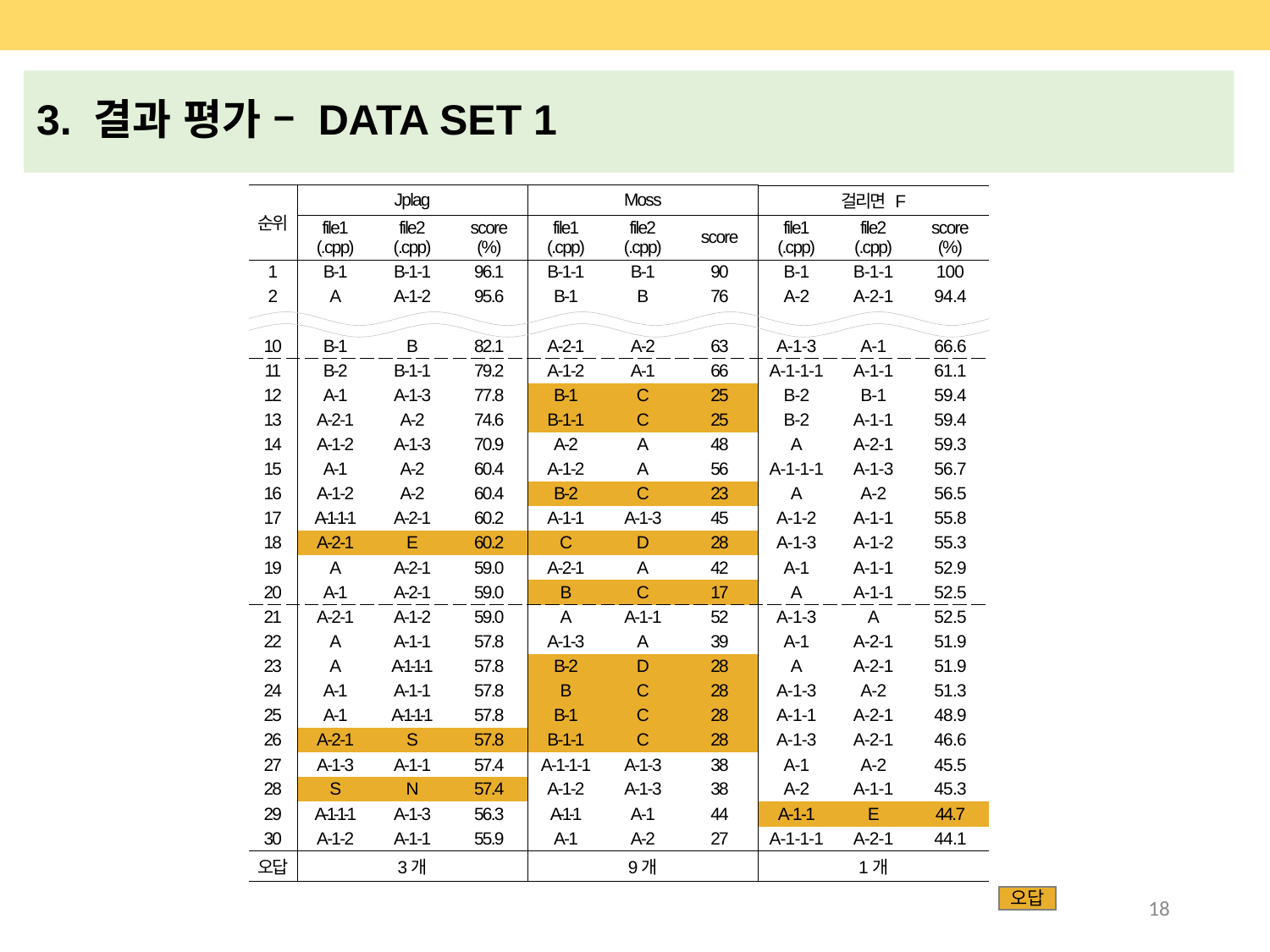

3. 결과 평가 – DATA SET 1
| 순위 | Jplag |  |  | Moss |  |  | 걸리면 F |  |  |
| --- | --- | --- | --- | --- | --- | --- | --- | --- | --- |
|  | file1 (.cpp) | file2 (.cpp) | score (%) | file1 (.cpp) | file2 (.cpp) | score | file1 (.cpp) | file2 (.cpp) | score (%) |
| 1 | B-1 | B-1-1 | 96.1 | B-1-1 | B-1 | 90 | B-1 | B-1-1 | 100 |
| 2 | A | A-1-2 | 95.6 | B-1 | B | 76 | A-2 | A-2-1 | 94.4 |
|  |  |  |  |  |  |  |  |  |  |
| 10 | B-1 | B | 82.1 | A-2-1 | A-2 | 63 | A-1-3 | A-1 | 66.6 |
| 11 | B-2 | B-1-1 | 79.2 | A-1-2 | A-1 | 66 | A-1-1-1 | A-1-1 | 61.1 |
| 12 | A-1 | A-1-3 | 77.8 | B-1 | C | 25 | B-2 | B-1 | 59.4 |
| 13 | A-2-1 | A-2 | 74.6 | B-1-1 | C | 25 | B-2 | A-1-1 | 59.4 |
| 14 | A-1-2 | A-1-3 | 70.9 | A-2 | A | 48 | A | A-2-1 | 59.3 |
| 15 | A-1 | A-2 | 60.4 | A-1-2 | A | 56 | A-1-1-1 | A-1-3 | 56.7 |
| 16 | A-1-2 | A-2 | 60.4 | B-2 | C | 23 | A | A-2 | 56.5 |
| 17 | A-1-1-1 | A-2-1 | 60.2 | A-1-1 | A-1-3 | 45 | A-1-2 | A-1-1 | 55.8 |
| 18 | A-2-1 | E | 60.2 | C | D | 28 | A-1-3 | A-1-2 | 55.3 |
| 19 | A | A-2-1 | 59.0 | A-2-1 | A | 42 | A-1 | A-1-1 | 52.9 |
| 20 | A-1 | A-2-1 | 59.0 | B | C | 17 | A | A-1-1 | 52.5 |
| 21 | A-2-1 | A-1-2 | 59.0 | A | A-1-1 | 52 | A-1-3 | A | 52.5 |
| 22 | A | A-1-1 | 57.8 | A-1-3 | A | 39 | A-1 | A-2-1 | 51.9 |
| 23 | A | A-1-1-1 | 57.8 | B-2 | D | 28 | A | A-2-1 | 51.9 |
| 24 | A-1 | A-1-1 | 57.8 | B | C | 28 | A-1-3 | A-2 | 51.3 |
| 25 | A-1 | A-1-1-1 | 57.8 | B-1 | C | 28 | A-1-1 | A-2-1 | 48.9 |
| 26 | A-2-1 | S | 57.8 | B-1-1 | C | 28 | A-1-3 | A-2-1 | 46.6 |
| 27 | A-1-3 | A-1-1 | 57.4 | A-1-1-1 | A-1-3 | 38 | A-1 | A-2 | 45.5 |
| 28 | S | N | 57.4 | A-1-2 | A-1-3 | 38 | A-2 | A-1-1 | 45.3 |
| 29 | A-1-1-1 | A-1-3 | 56.3 | A-1-1 | A-1 | 44 | A-1-1 | E | 44.7 |
| 30 | A-1-2 | A-1-1 | 55.9 | A-1 | A-2 | 27 | A-1-1-1 | A-2-1 | 44.1 |
| 오답 | 3개 |  |  | 9개 |  |  | 1개 |  |  |

오답

18